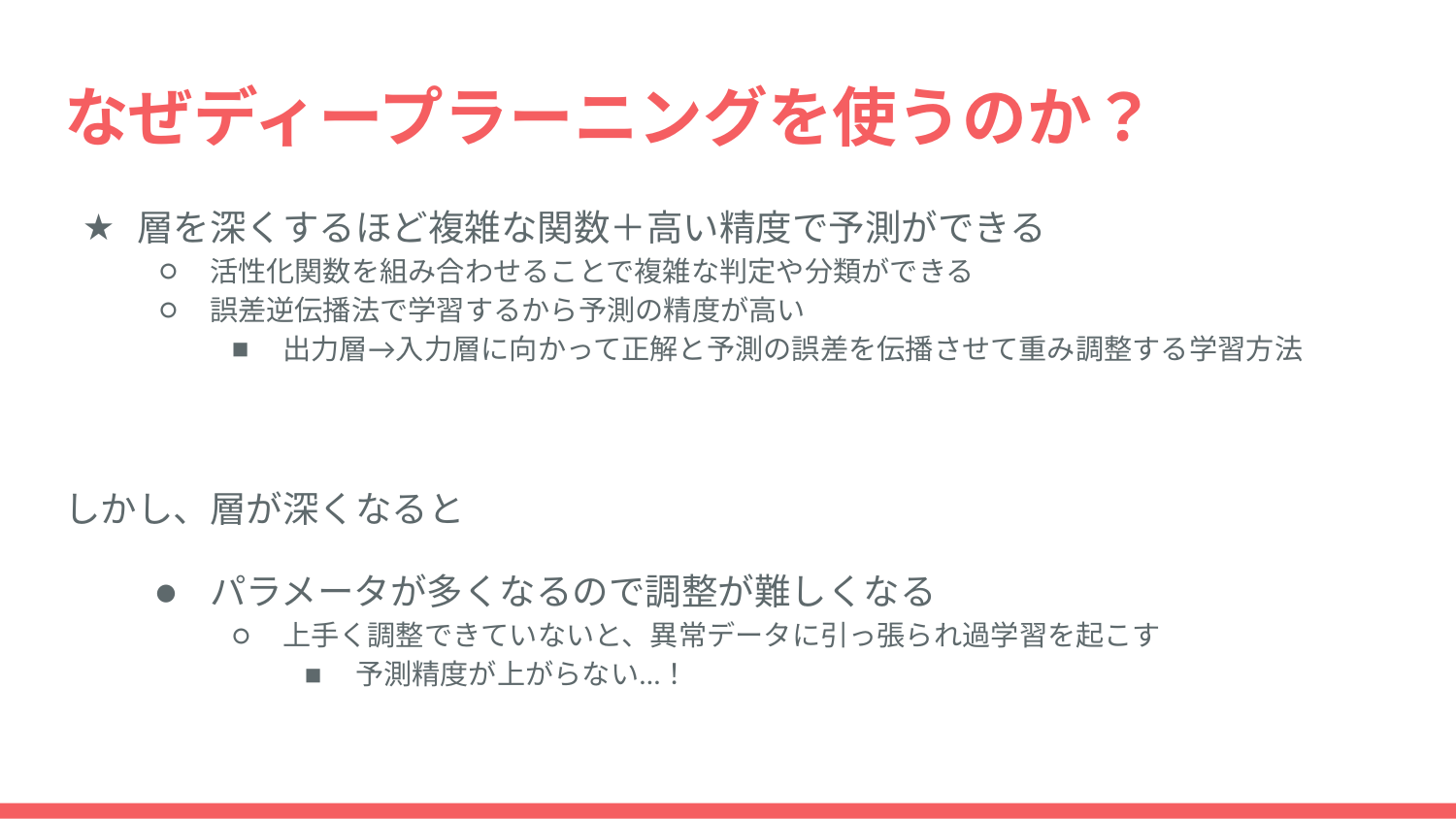

# なぜディープラーニングを使うのか？
層を深くするほど複雑な関数＋高い精度で予測ができる
活性化関数を組み合わせることで複雑な判定や分類ができる
誤差逆伝播法で学習するから予測の精度が高い
出力層→入力層に向かって正解と予測の誤差を伝播させて重み調整する学習方法

しかし、層が深くなると
パラメータが多くなるので調整が難しくなる
上手く調整できていないと、異常データに引っ張られ過学習を起こす
予測精度が上がらない…！